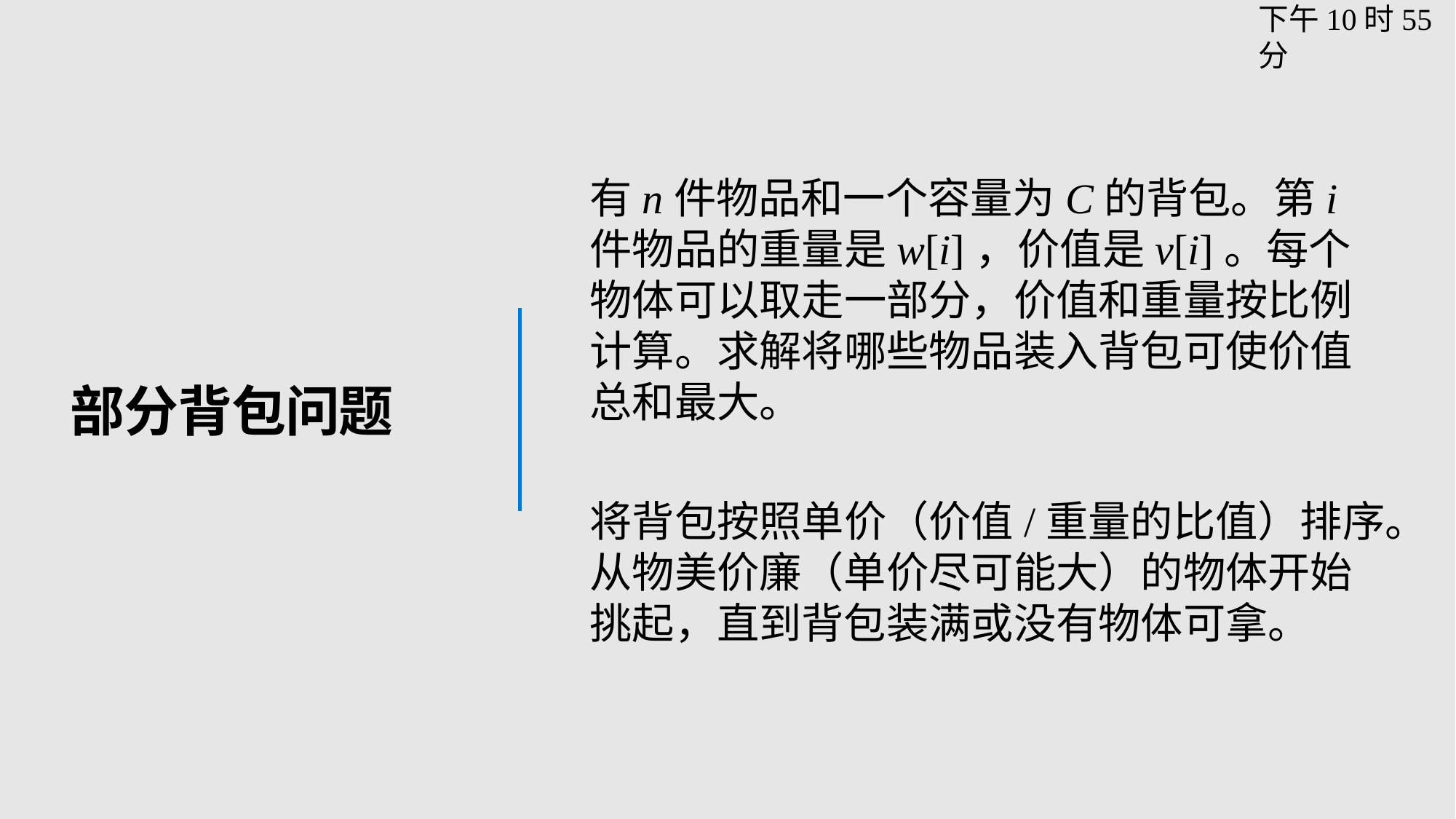

有n件物品和一个容量为C的背包。第i件物品的重量是w[i]，价值是v[i]。每个物体可以取走一部分，价值和重量按比例计算。求解将哪些物品装入背包可使价值总和最大。

将背包按照单价（价值/重量的比值）排序。从物美价廉（单价尽可能大）的物体开始挑起，直到背包装满或没有物体可拿。
# 部分背包问题